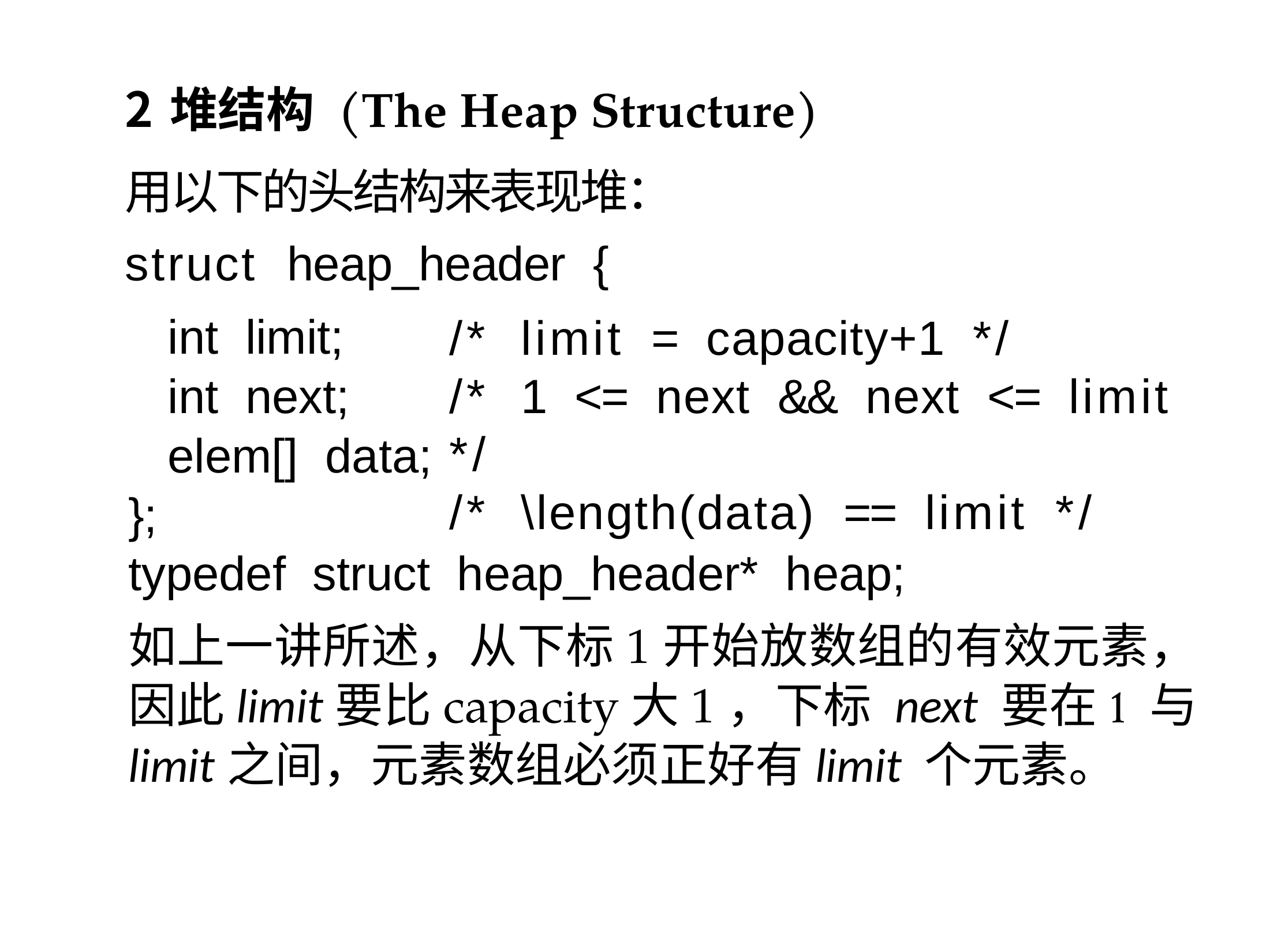

堆结构 (The Heap Structure)
用以下的头结构来表现堆：
struct  heap_header  {
int  limit;
int  next;
elem[]  data;
/*  limit  =  capacity+1  */
/*  1  <=  next  &&  next  <=  limit  */
/*  \length(data)  ==  limit  */
};
typedef  struct  heap_header*  heap;
如上一讲所述，从下标1开始放数组的有效元素，因此limit要比capacity大1，下标 next 要在1 与 limit之间，元素数组必须正好有limit 个元素。